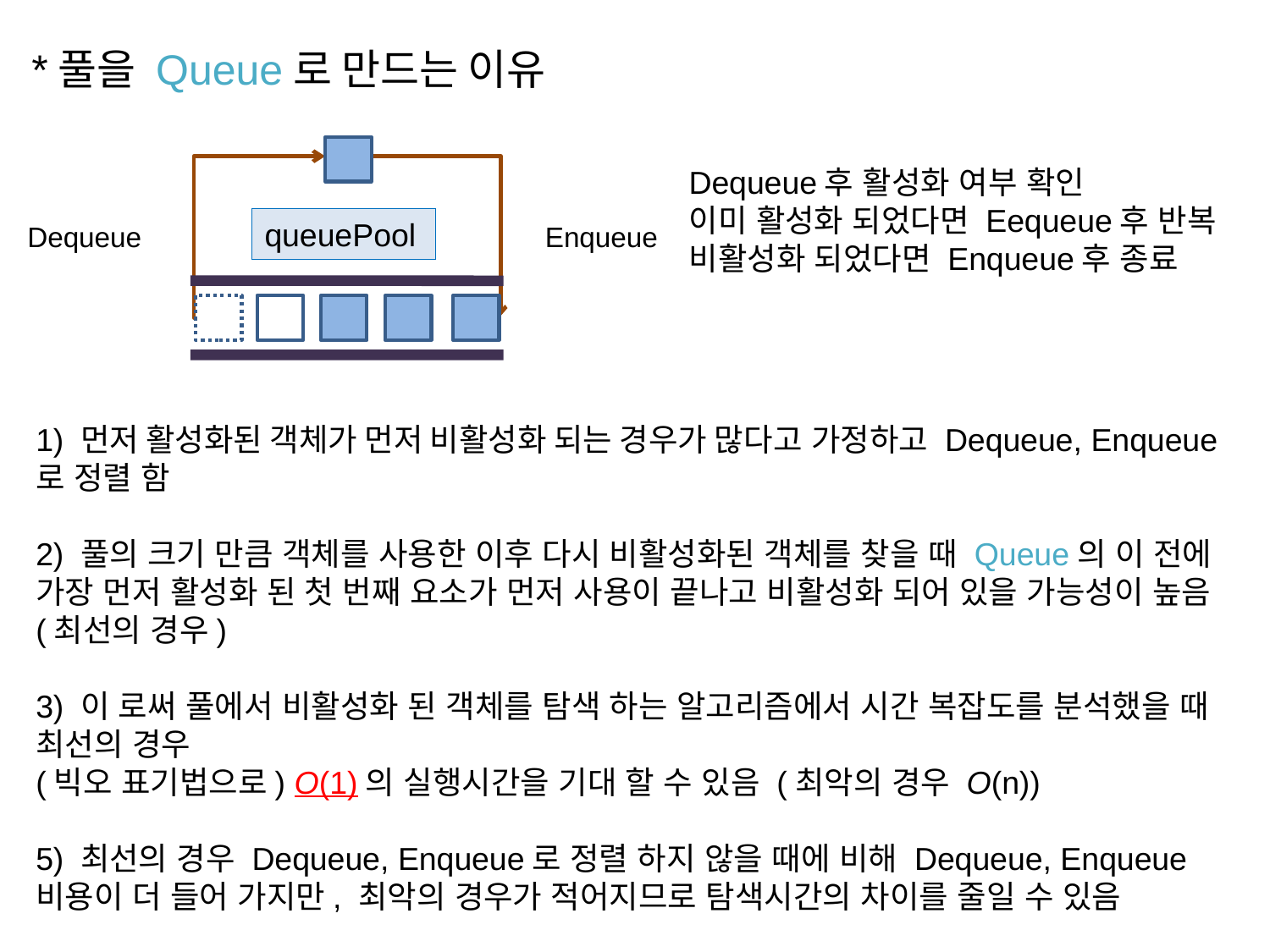

*풀을 Queue로 만드는 이유

queuePool
Dequeue
Enqueue

Dequeue후 활성화 여부 확인
이미 활성화 되었다면 Eequeue후 반복
비활성화 되었다면 Enqueue후 종료
1) 먼저 활성화된 객체가 먼저 비활성화 되는 경우가 많다고 가정하고 Dequeue, Enqueue로 정렬 함

2) 풀의 크기 만큼 객체를 사용한 이후 다시 비활성화된 객체를 찾을 때 Queue의 이 전에 가장 먼저 활성화 된 첫 번째 요소가 먼저 사용이 끝나고 비활성화 되어 있을 가능성이 높음(최선의 경우)

3) 이 로써 풀에서 비활성화 된 객체를 탐색 하는 알고리즘에서 시간 복잡도를 분석했을 때 최선의 경우
(빅오 표기법으로) O(1)의 실행시간을 기대 할 수 있음 (최악의 경우 O(n))

5) 최선의 경우 Dequeue, Enqueue로 정렬 하지 않을 때에 비해 Dequeue, Enqueue비용이 더 들어 가지만, 최악의 경우가 적어지므로 탐색시간의 차이를 줄일 수 있음